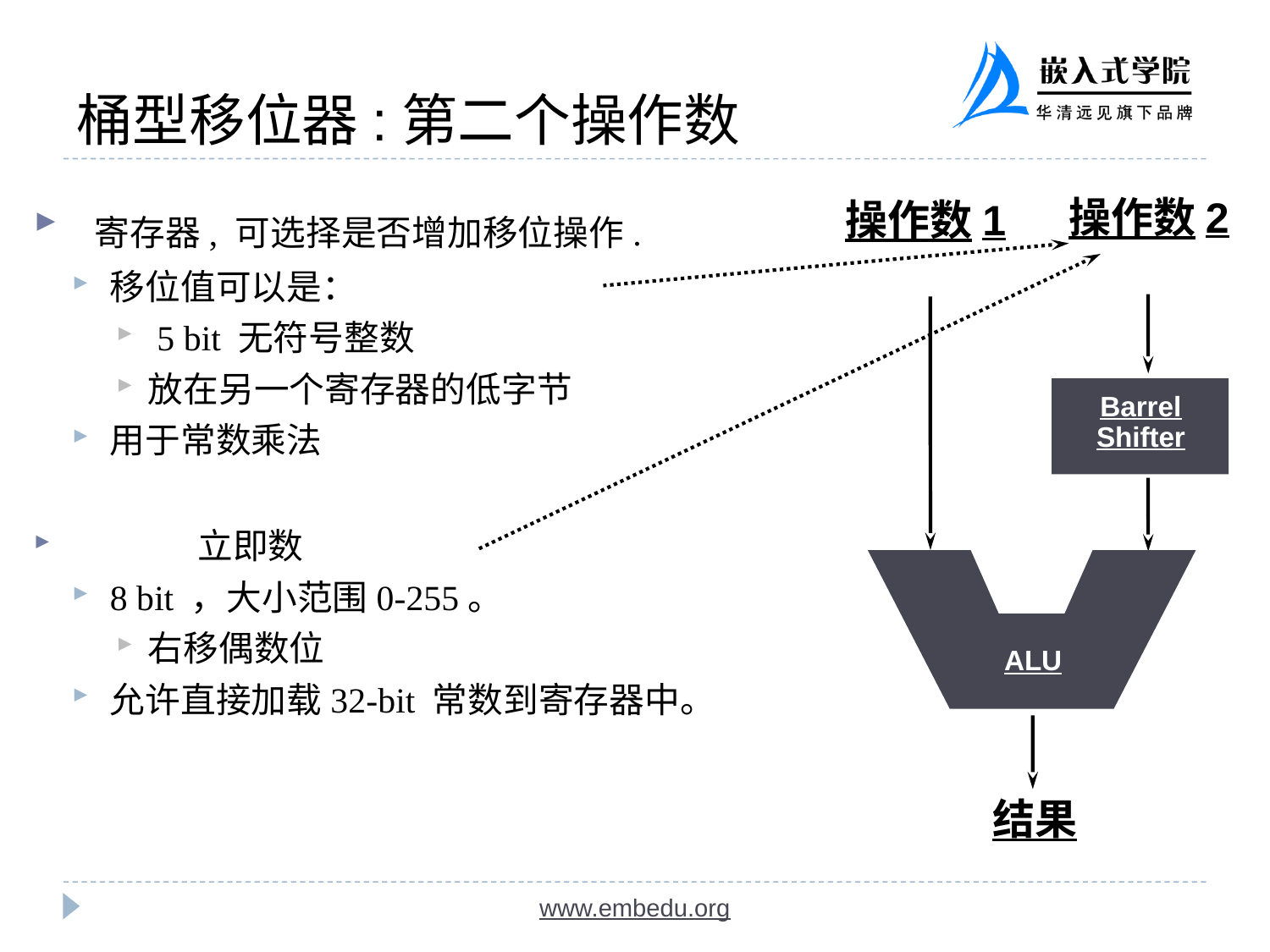

桶型移位器:第二个操作数

 寄存器, 可选择是否增加移位操作.
移位值可以是：
 5 bit 无符号整数
放在另一个寄存器的低字节
用于常数乘法

               立即数
8 bit ，大小范围0-255。
右移偶数位
允许直接加载32-bit 常数到寄存器中。

操作数2

Barrel
Shifter

操作数1

ALU

结果

www.embedu.org